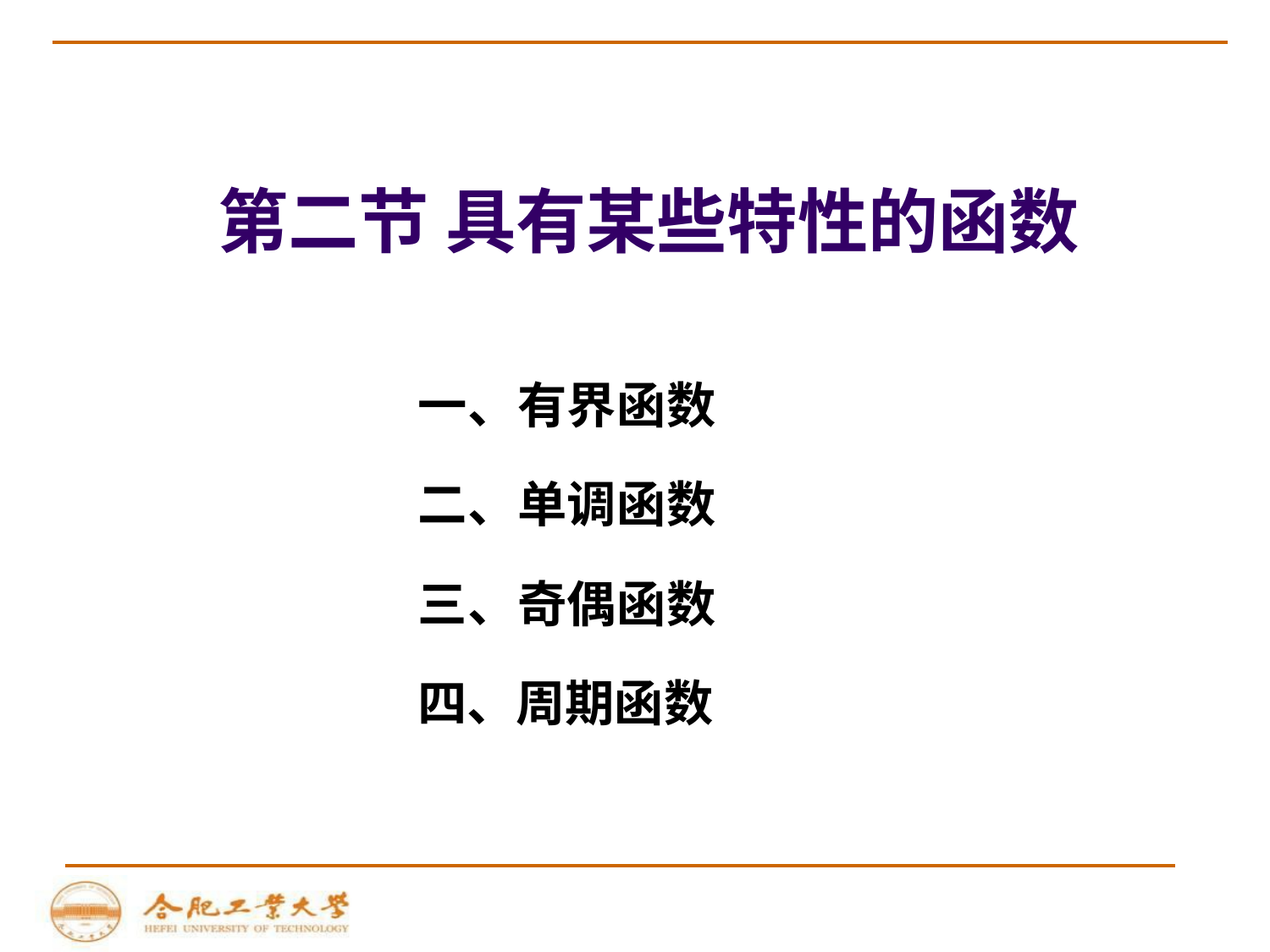

# 第二节 具有某些特性的函数
一、有界函数 二、单调函数 三、奇偶函数 四、周期函数